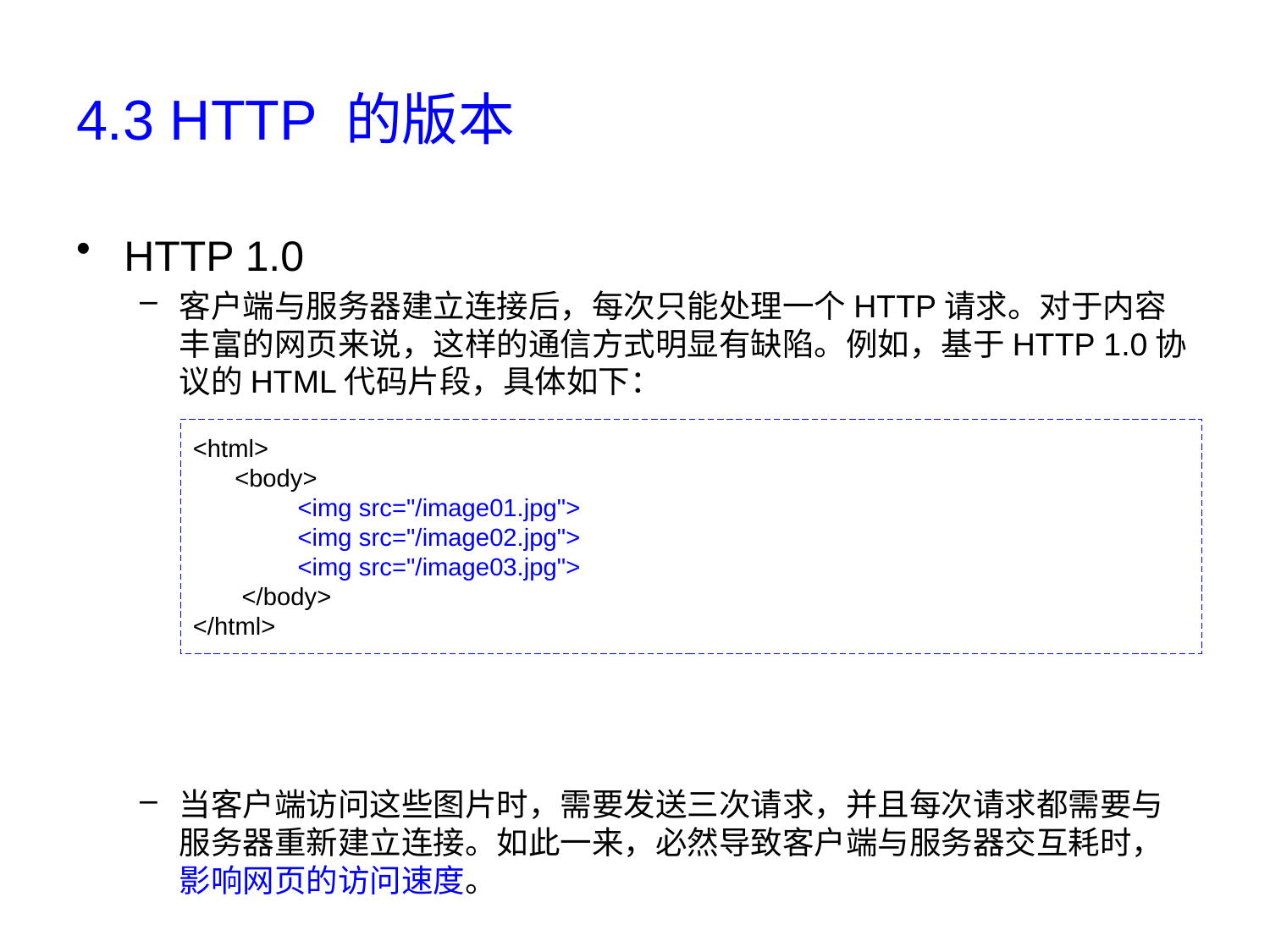

# 4.3 HTTP 的版本
HTTP 1.0
客户端与服务器建立连接后，每次只能处理一个HTTP请求。对于内容丰富的网页来说，这样的通信方式明显有缺陷。例如，基于HTTP 1.0协议的HTML代码片段，具体如下：

当客户端访问这些图片时，需要发送三次请求，并且每次请求都需要与服务器重新建立连接。如此一来，必然导致客户端与服务器交互耗时，影响网页的访问速度。

<html>
      <body>
               <img src="/image01.jpg">
               <img src="/image02.jpg">
               <img src="/image03.jpg">
       </body>
</html>